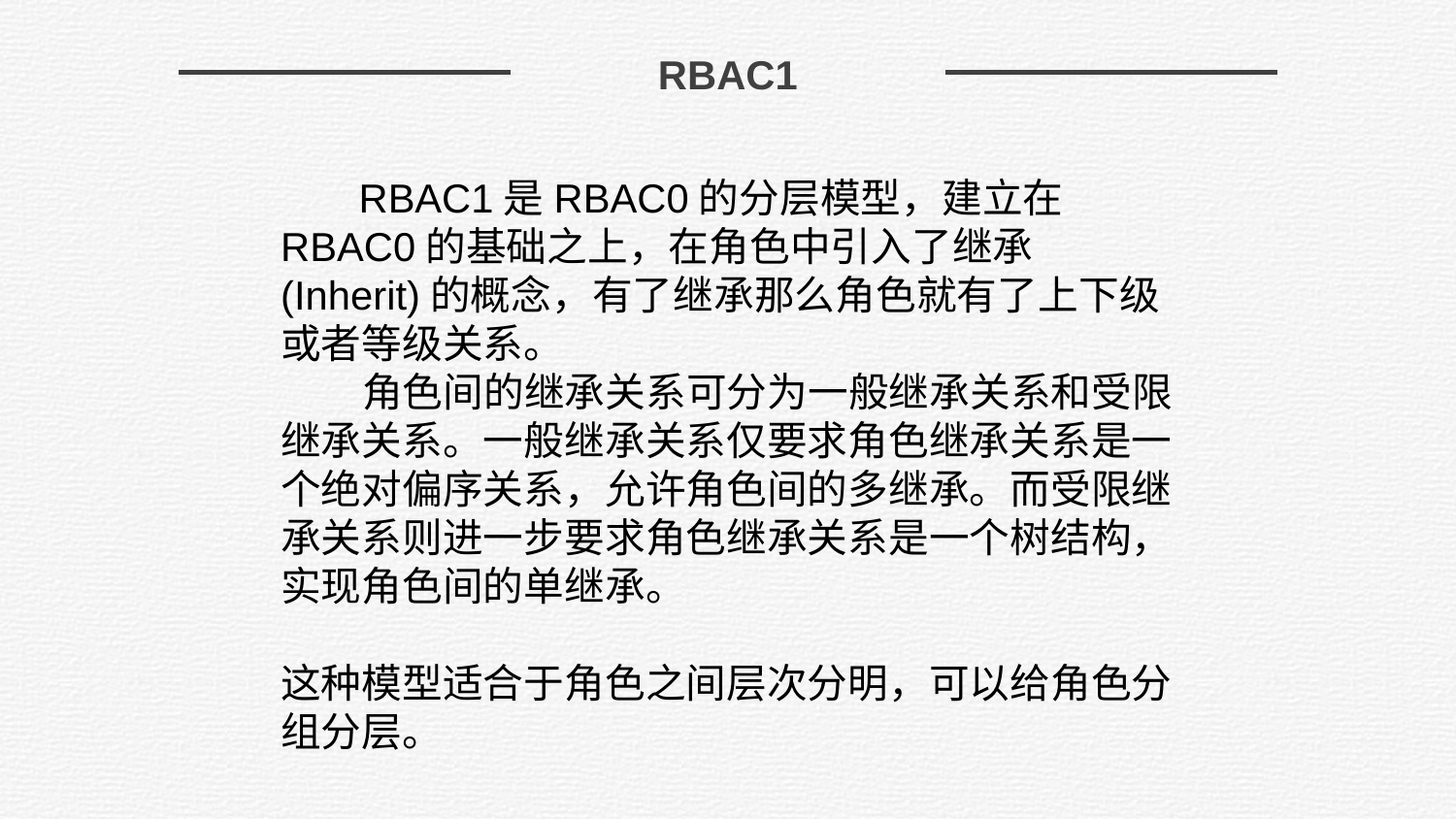

RBAC1
       RBAC1是RBAC0的分层模型，建立在RBAC0的基础之上，在角色中引入了继承(Inherit)的概念，有了继承那么角色就有了上下级或者等级关系。
        角色间的继承关系可分为一般继承关系和受限继承关系。一般继承关系仅要求角色继承关系是一个绝对偏序关系，允许角色间的多继承。而受限继承关系则进一步要求角色继承关系是一个树结构，实现角色间的单继承。

这种模型适合于角色之间层次分明，可以给角色分组分层。